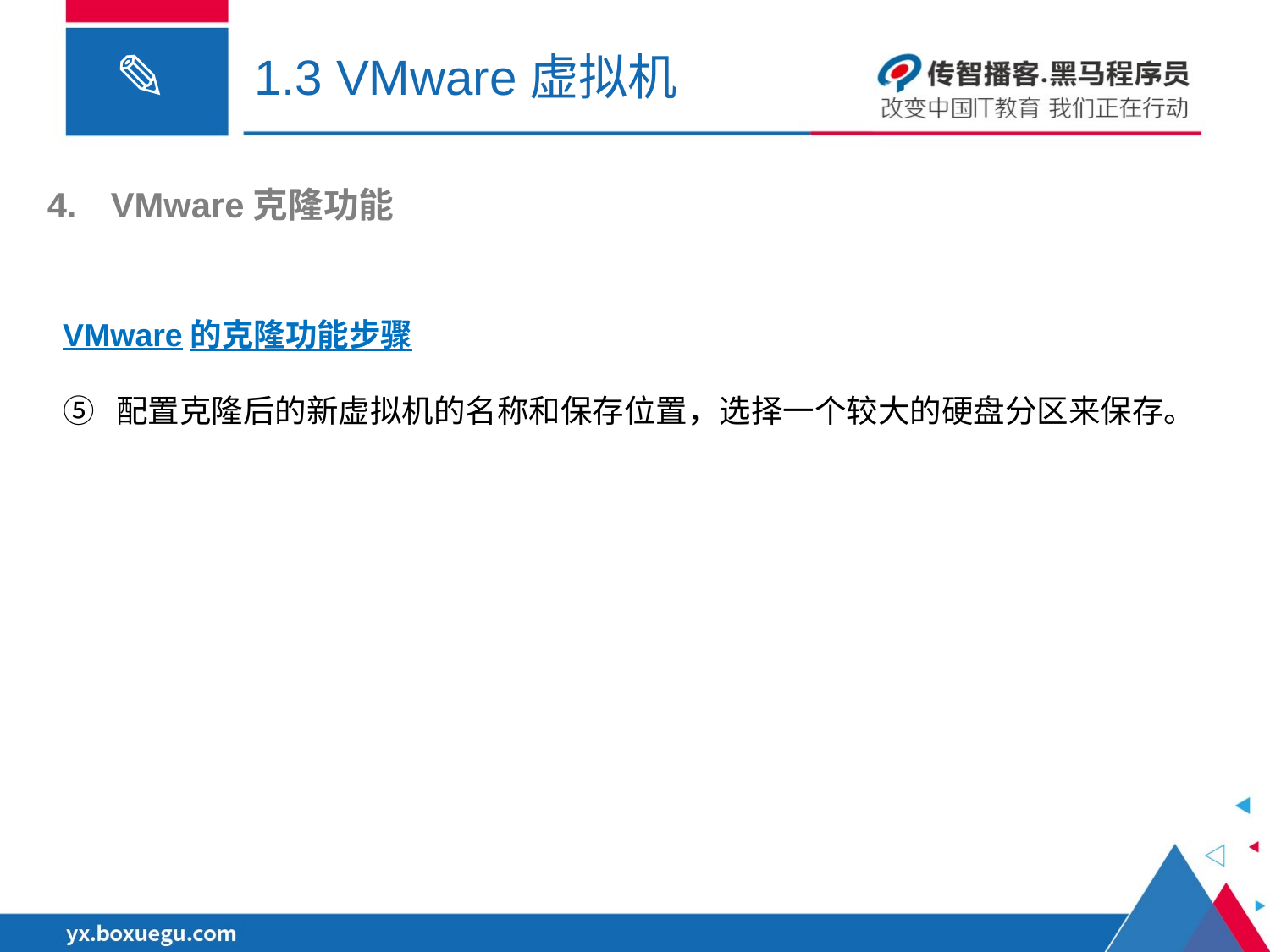

# 1.3 VMware虚拟机
VMware克隆功能
VMware的克隆功能步骤
⑤  配置克隆后的新虚拟机的名称和保存位置，选择一个较大的硬盘分区来保存。